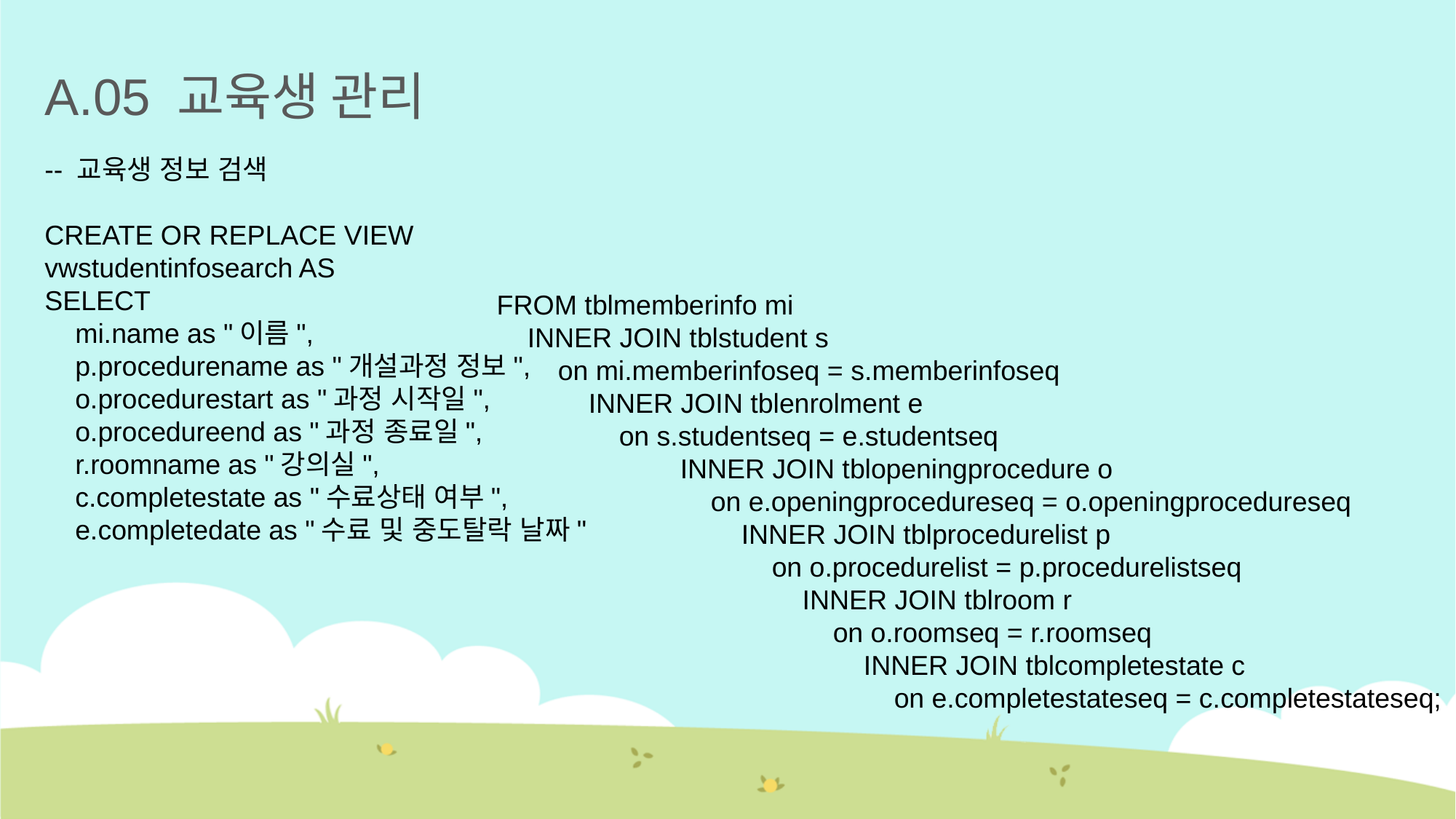

A.05 교육생 관리
-- 교육생 정보 검색

CREATE OR REPLACE VIEW vwstudentinfosearch AS
SELECT
    mi.name as "이름",
    p.procedurename as "개설과정 정보",
    o.procedurestart as "과정 시작일",
    o.procedureend as "과정 종료일",
    r.roomname as "강의실",
    c.completestate as "수료상태 여부",
    e.completedate as "수료 및 중도탈락 날짜"

FROM tblmemberinfo mi
    INNER JOIN tblstudent s
        on mi.memberinfoseq = s.memberinfoseq
            INNER JOIN tblenrolment e
                on s.studentseq = e.studentseq
                        INNER JOIN tblopeningprocedure o
                            on e.openingprocedureseq = o.openingprocedureseq
                                INNER JOIN tblprocedurelist p
                                    on o.procedurelist = p.procedurelistseq
                                        INNER JOIN tblroom r
                                            on o.roomseq = r.roomseq
                                                INNER JOIN tblcompletestate c
                                                    on e.completestateseq = c.completestateseq;